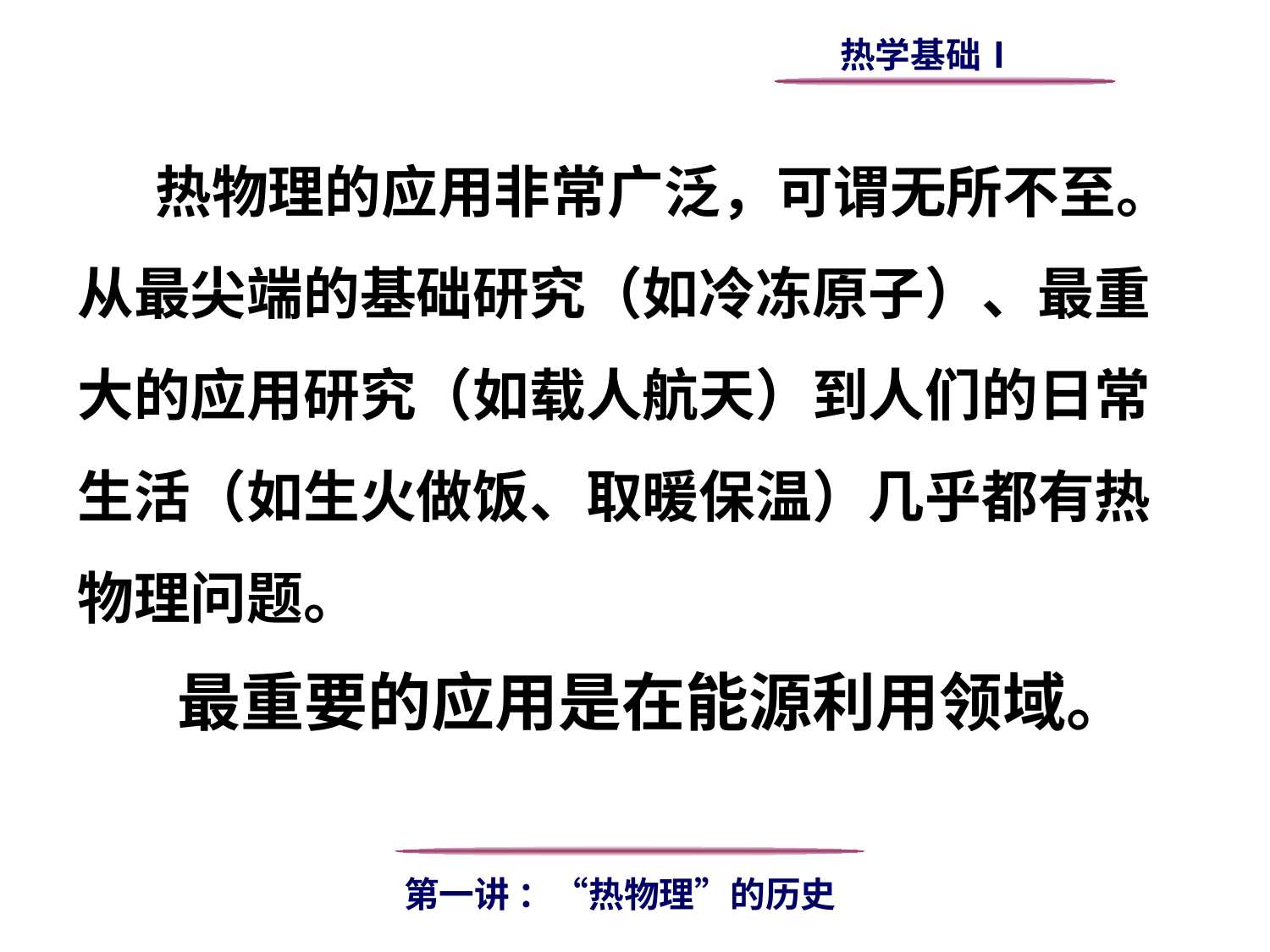

热物理的应用非常广泛，可谓无所不至。从最尖端的基础研究（如冷冻原子）、最重大的应用研究（如载人航天）到人们的日常生活（如生火做饭、取暖保温）几乎都有热物理问题。
最重要的应用是在能源利用领域。